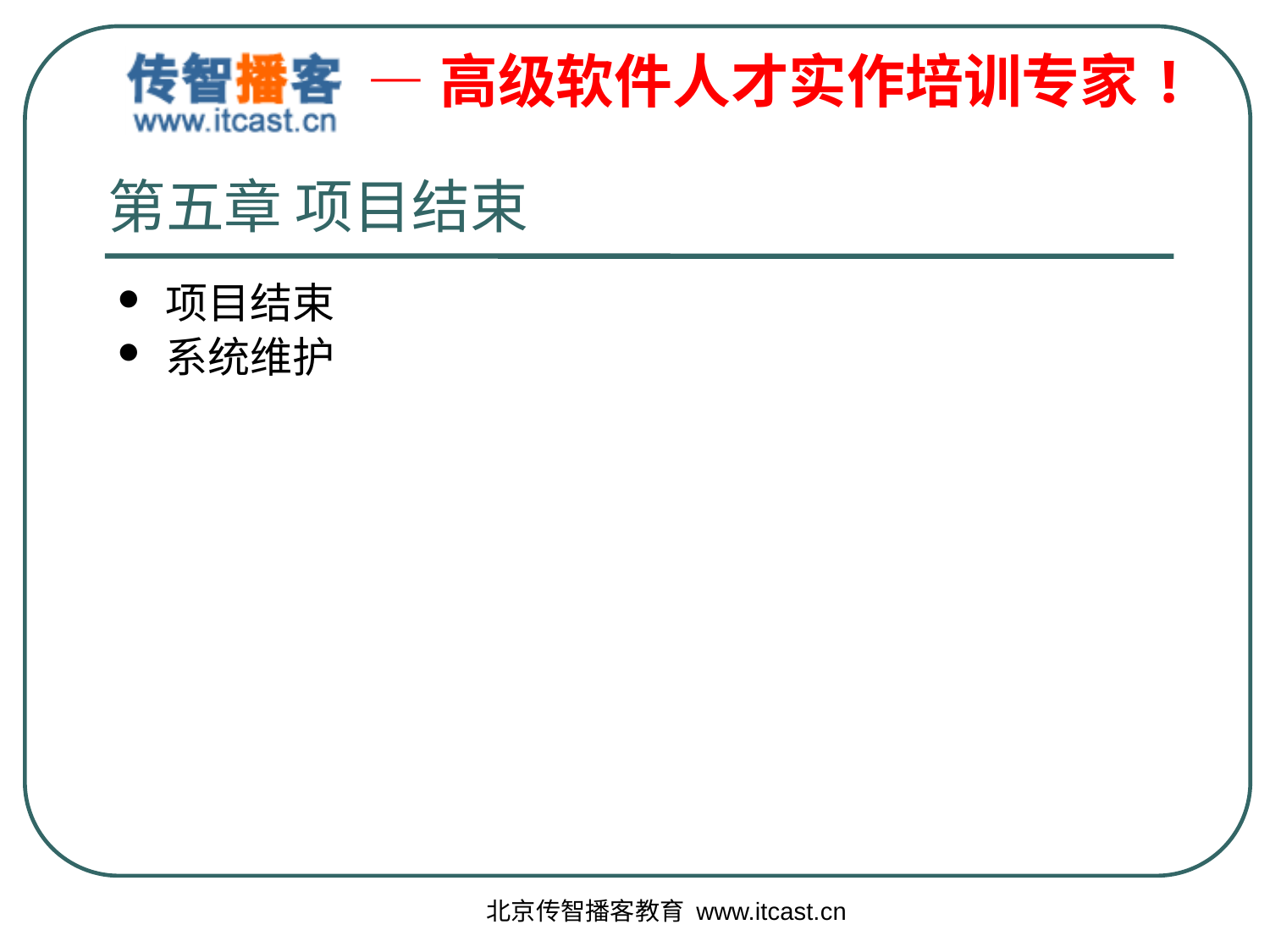

# 第五章 项目结束
项目结束
系统维护

北京传智播客教育 www.itcast.cn